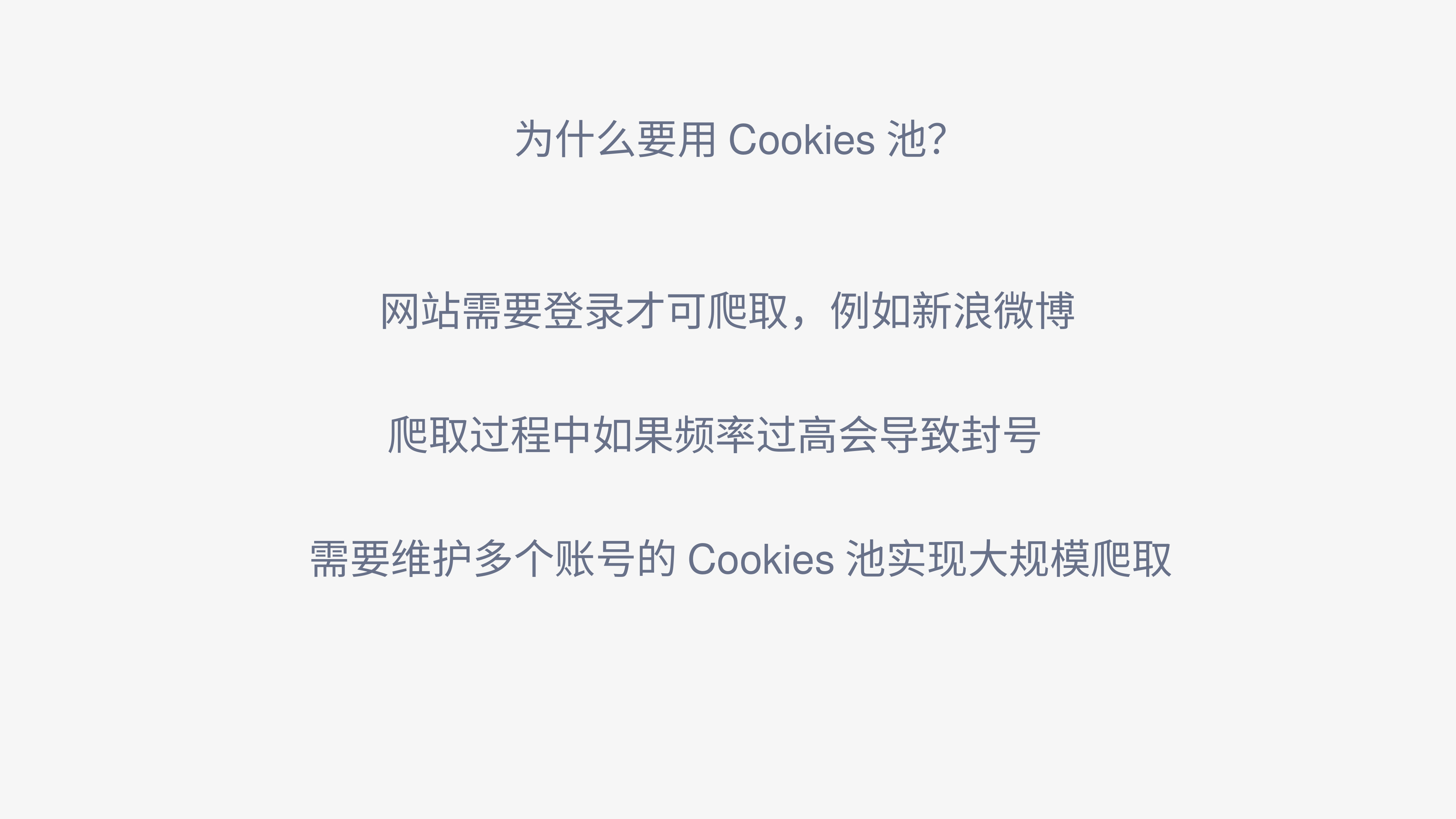

为什么要用Cookies池？
网站需要登录才可爬取，例如新浪微博
爬取过程中如果频率过高会导致封号
需要维护多个账号的Cookies池实现大规模爬取